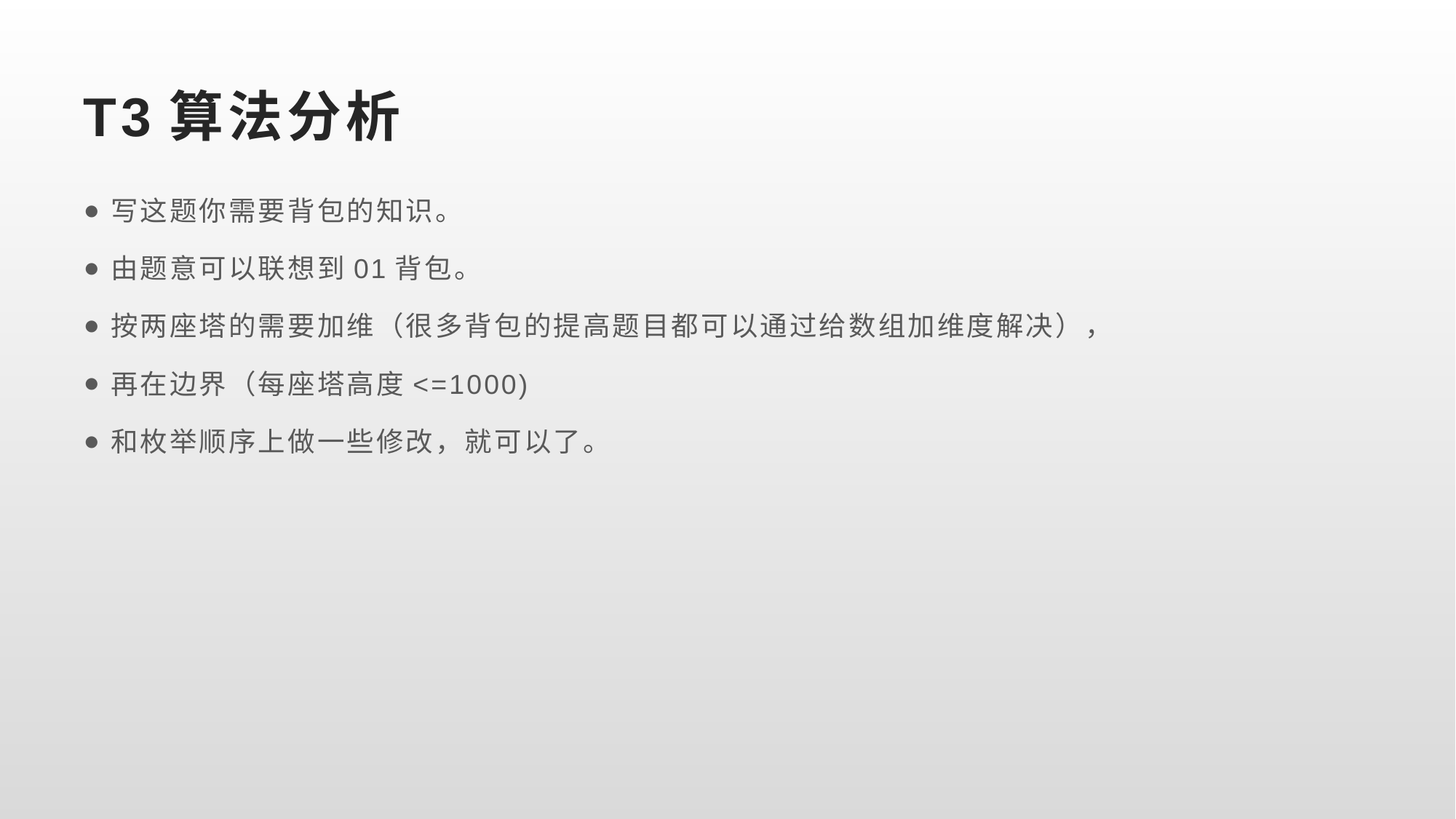

# T3算法分析
写这题你需要背包的知识。
由题意可以联想到01背包。
按两座塔的需要加维（很多背包的提高题目都可以通过给数组加维度解决），
再在边界（每座塔高度<=1000)
和枚举顺序上做一些修改，就可以了。